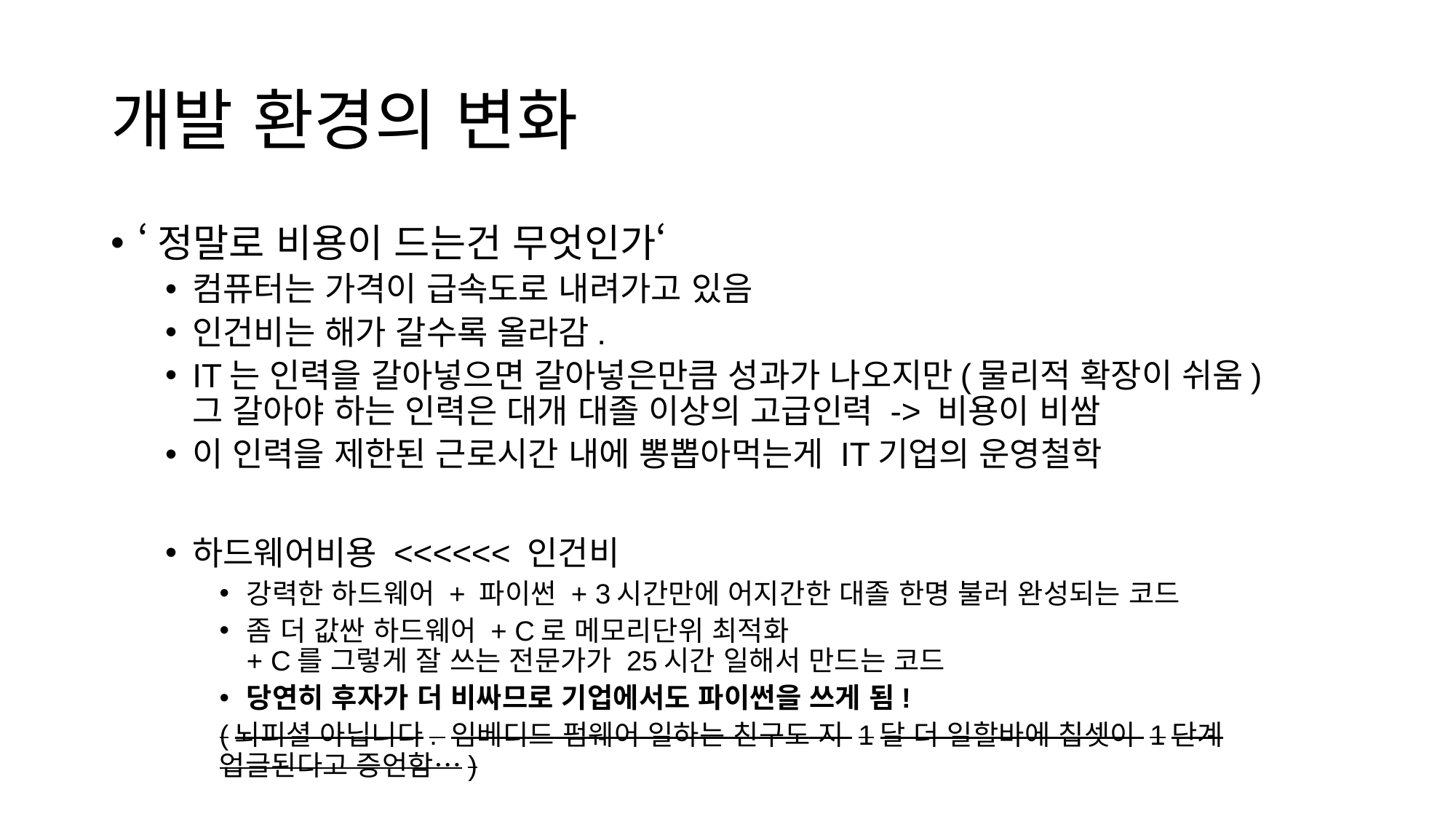

# 개발 환경의 변화
‘정말로 비용이 드는건 무엇인가‘
컴퓨터는 가격이 급속도로 내려가고 있음
인건비는 해가 갈수록 올라감.
IT는 인력을 갈아넣으면 갈아넣은만큼 성과가 나오지만(물리적 확장이 쉬움)
그 갈아야 하는 인력은 대개 대졸 이상의 고급인력 -> 비용이 비쌈
이 인력을 제한된 근로시간 내에 뽕뽑아먹는게 IT기업의 운영철학

하드웨어비용 <<<<<< 인건비
강력한 하드웨어 + 파이썬 + 3시간만에 어지간한 대졸 한명 불러 완성되는 코드
좀 더 값싼 하드웨어 + C로 메모리단위 최적화
+ C를 그렇게 잘 쓰는 전문가가 25시간 일해서 만드는 코드
당연히 후자가 더 비싸므로 기업에서도 파이썬을 쓰게 됨!
(뇌피셜 아닙니다. 임베디드 펌웨어 일하는 친구도 지 1달 더 일할바에 칩셋이 1단계 업글된다고 증언함…)